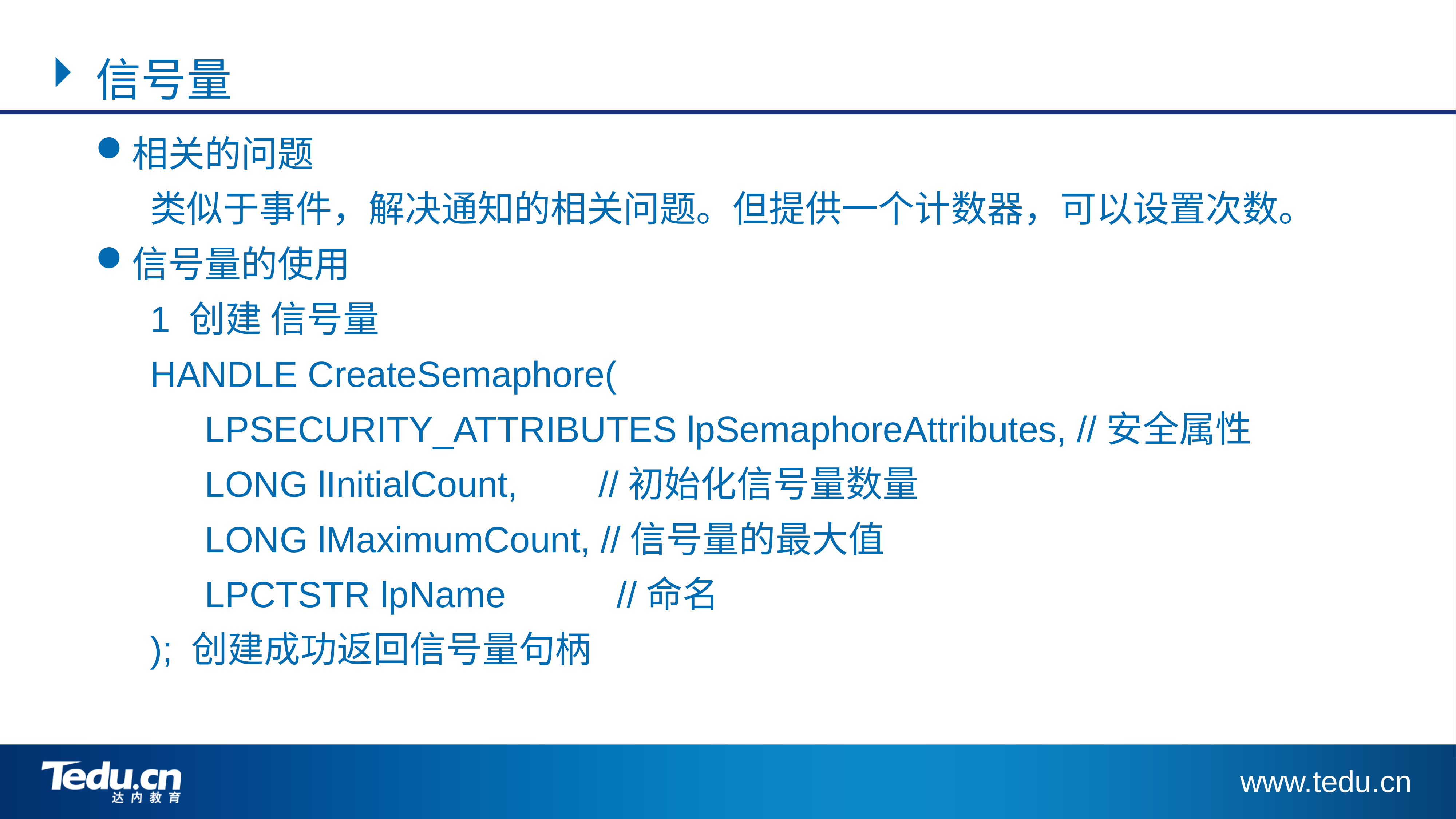

信号量
相关的问题
	类似于事件，解决通知的相关问题。但提供一个计数器，可以设置次数。
信号量的使用
	1 创建 信号量
	HANDLE CreateSemaphore(
		LPSECURITY_ATTRIBUTES lpSemaphoreAttributes, //安全属性
	  	LONG lInitialCount,        //初始化信号量数量
		LONG lMaximumCount, //信号量的最大值
		LPCTSTR lpName           //命名
	); 创建成功返回信号量句柄